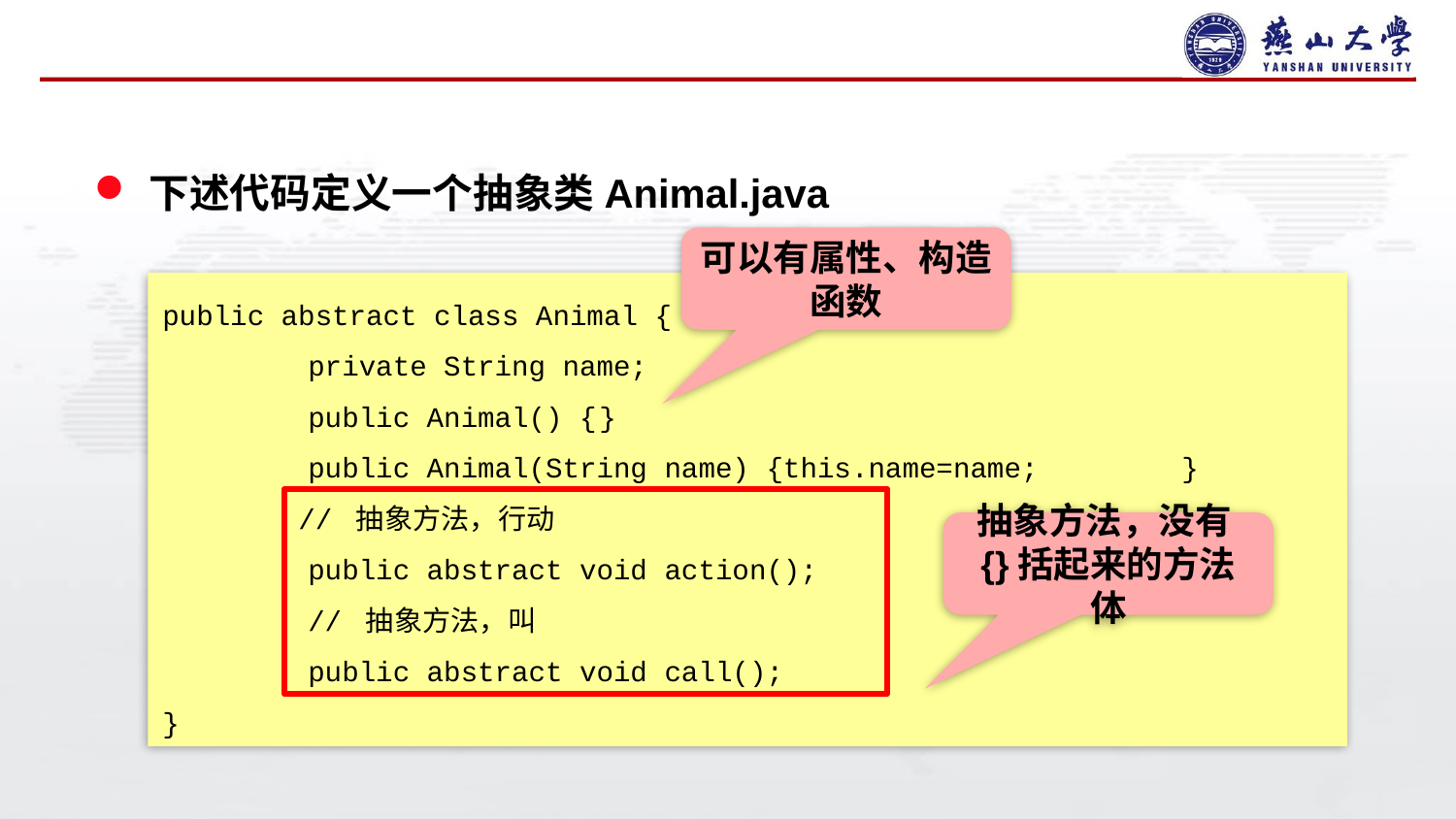

下述代码定义一个抽象类Animal.java

可以有属性、构造函数
public abstract class Animal {
	private String name;
	public Animal() {	}
	public Animal(String name) {this.name=name;	}
        // 抽象方法，行动
	public abstract void action();
	// 抽象方法，叫
	public abstract void call();
}

抽象方法，没有{}括起来的方法体